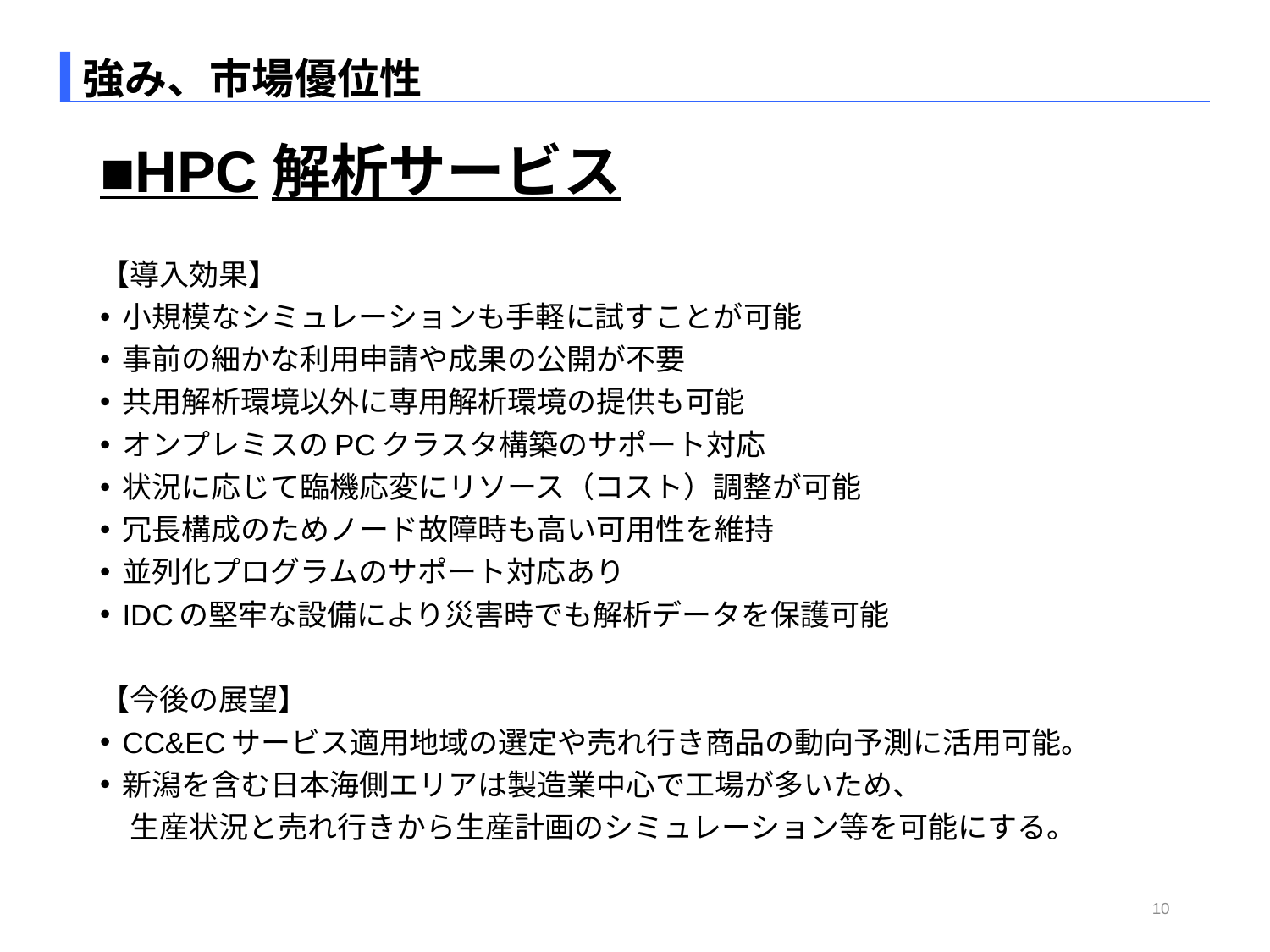

強み、市場優位性

# ■HPC解析サービス
【導入効果】
小規模なシミュレーションも手軽に試すことが可能
事前の細かな利用申請や成果の公開が不要
共用解析環境以外に専用解析環境の提供も可能
オンプレミスのPCクラスタ構築のサポート対応
状況に応じて臨機応変にリソース（コスト）調整が可能
冗長構成のためノード故障時も高い可用性を維持
並列化プログラムのサポート対応あり
IDCの堅牢な設備により災害時でも解析データを保護可能

【今後の展望】
CC&ECサービス適用地域の選定や売れ行き商品の動向予測に活用可能。
新潟を含む日本海側エリアは製造業中心で工場が多いため、
　生産状況と売れ行きから生産計画のシミュレーション等を可能にする。

10